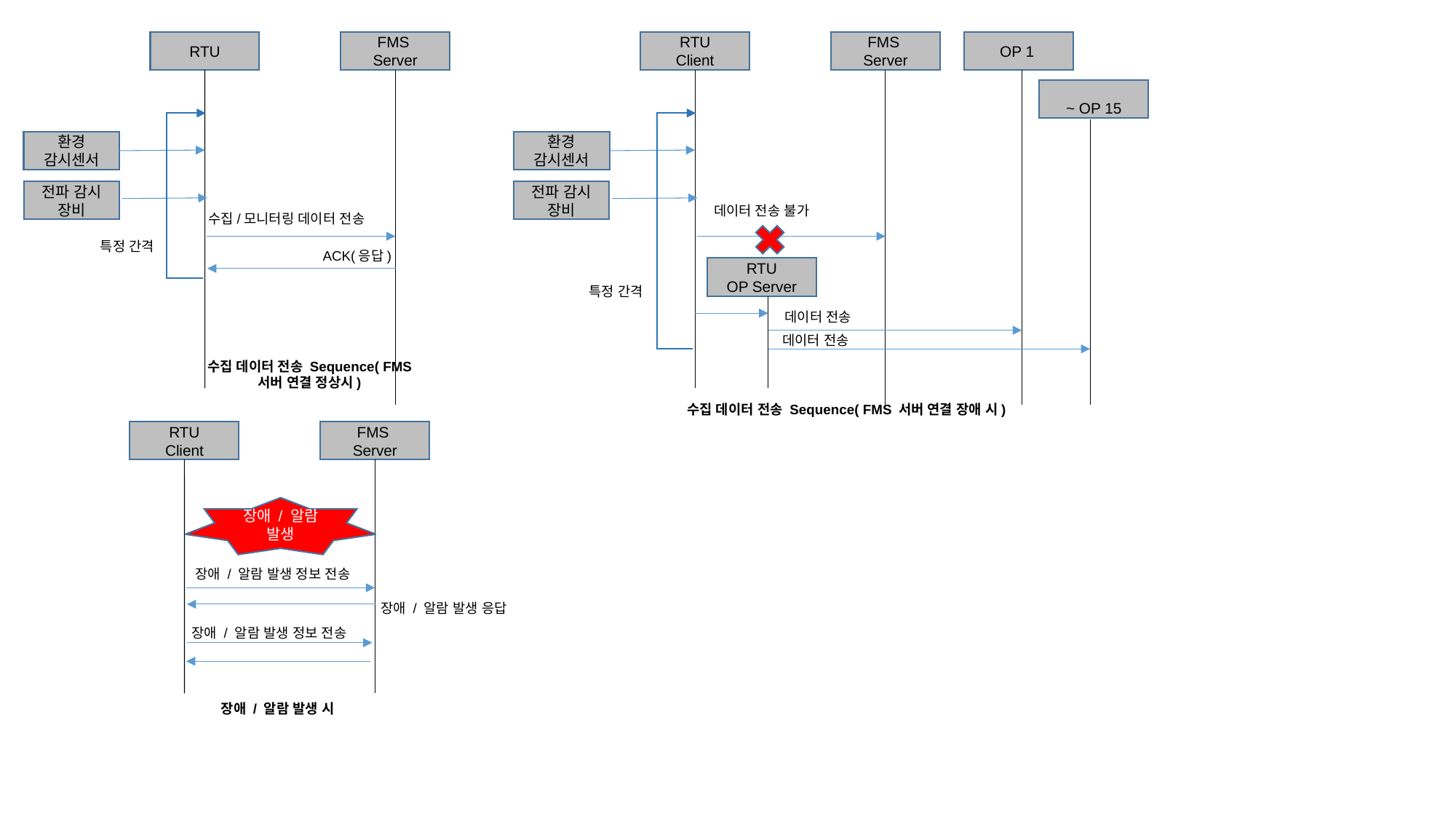

RTU
FMS
Server
RTU
Client
FMS
Server
OP 1

~ OP 15

환경 감시센서
환경 감시센서
전파 감시 장비
전파 감시 장비
데이터 전송 불가
수집/모니터링 데이터 전송

특정 간격
ACK(응답)
RTU
OP Server
특정 간격
데이터 전송
데이터 전송
수집 데이터 전송 Sequence( FMS 서버 연결 정상시)
수집 데이터 전송 Sequence( FMS 서버 연결 장애 시)
RTU
Client
FMS
Server
장애 / 알람 발생
장애 / 알람 발생 정보 전송
장애 / 알람 발생 응답
장애 / 알람 발생 정보 전송
장애 / 알람 발생 시